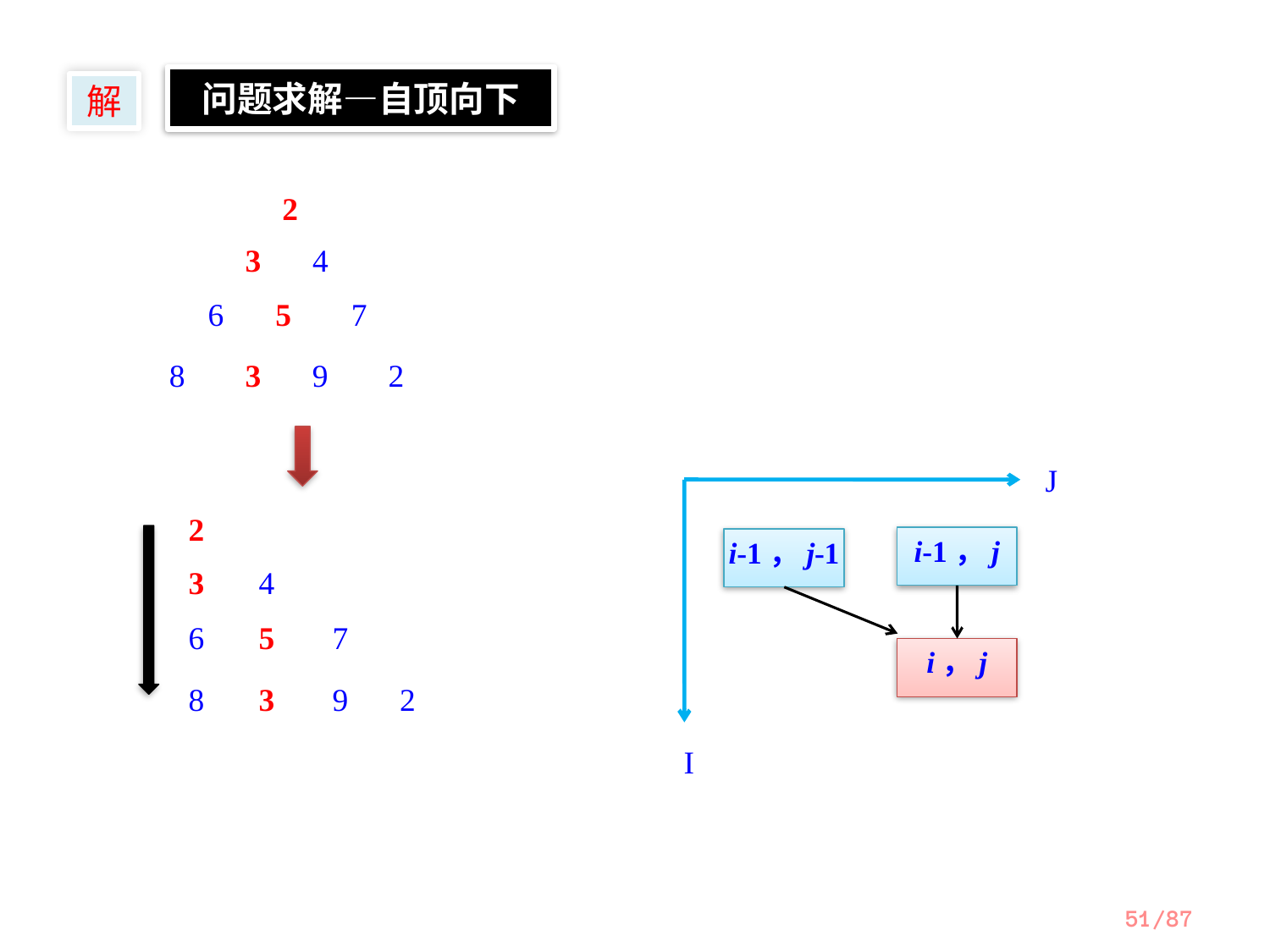

问题求解—自顶向下
解
2
3
4
6
5
7
8
3
9
2

J

i-1，j
i-1，j-1

i，j
I
2
3
4
6
5
7
8
3
9
2

51/87